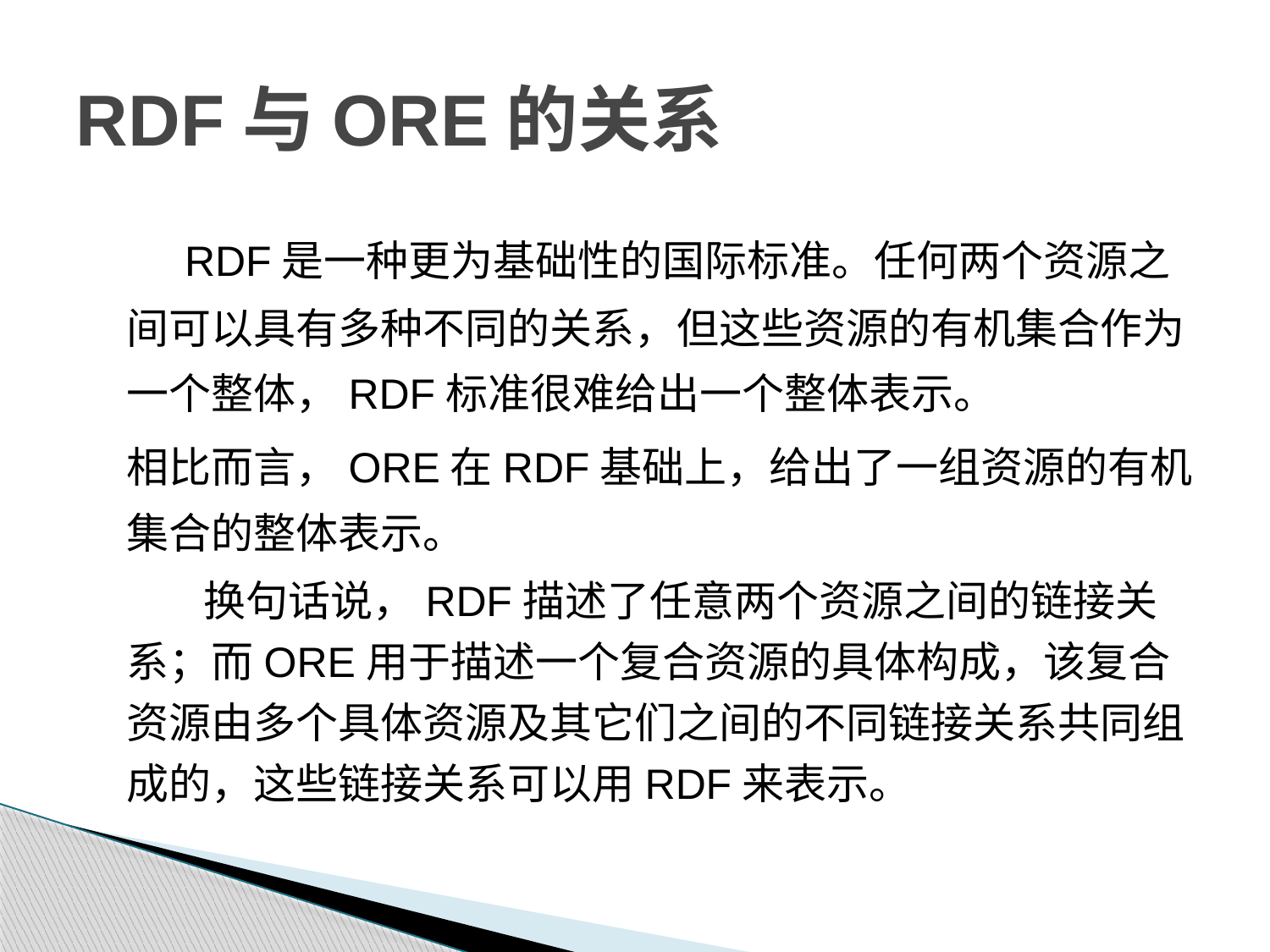

# RDF与ORE的关系
       RDF是一种更为基础性的国际标准。任何两个资源之间可以具有多种不同的关系，但这些资源的有机集合作为一个整体，RDF标准很难给出一个整体表示。
	相比而言，ORE在RDF基础上，给出了一组资源的有机集合的整体表示。
	       换句话说，RDF描述了任意两个资源之间的链接关系；而ORE用于描述一个复合资源的具体构成，该复合资源由多个具体资源及其它们之间的不同链接关系共同组成的，这些链接关系可以用RDF来表示。